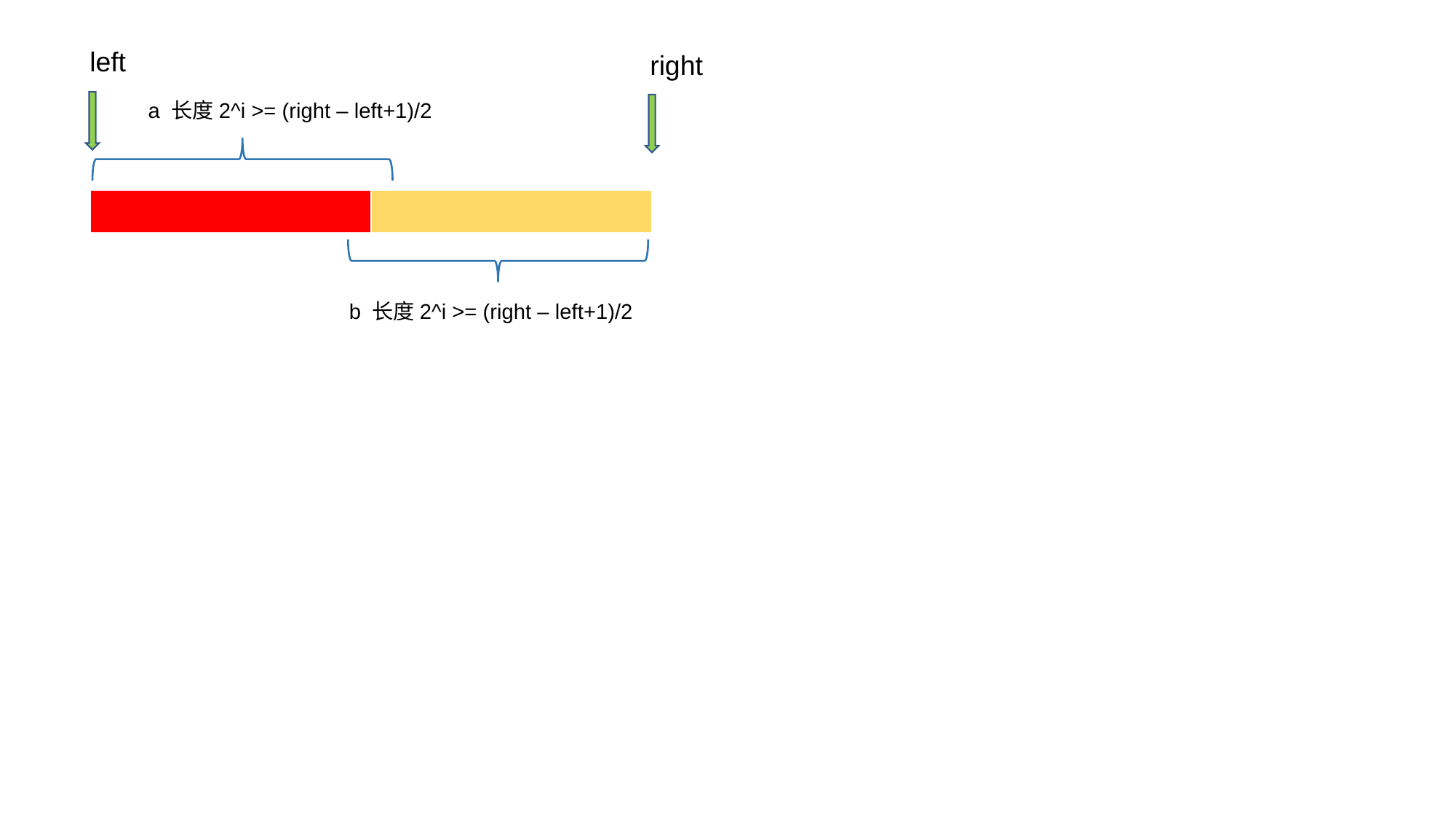

left
right

a 长度2^i >= (right – left+1)/2

|  |  |
| --- | --- |

b 长度2^i >= (right – left+1)/2